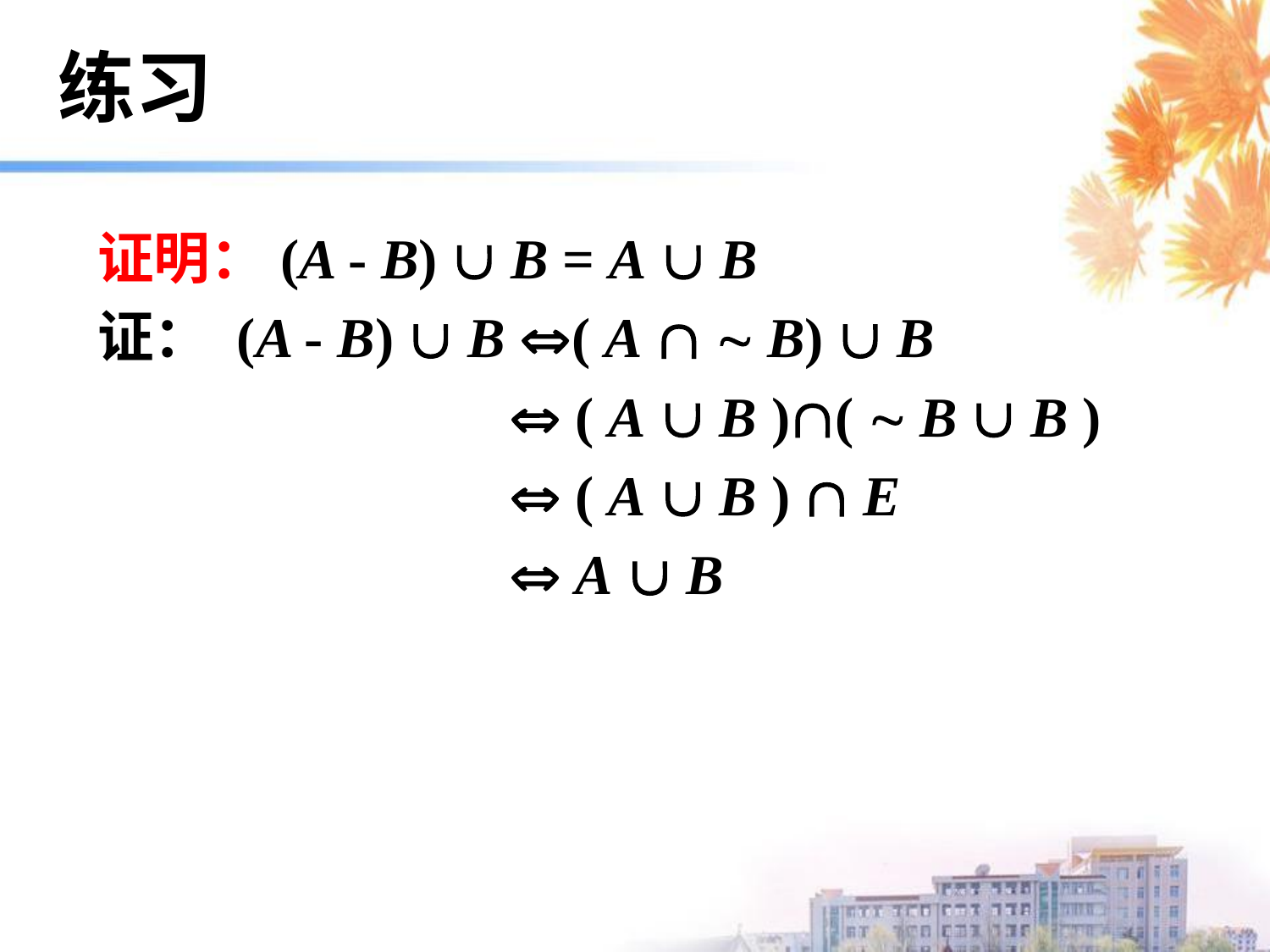

# 练习
证明：(A - B) ∪ B = A ∪ B
证： (A - B) ∪ B ⇔( A ∩ ∼ B) ∪ B
                             ⇔ ( A ∪ B )∩( ∼ B ∪ B )
                             ⇔ ( A ∪ B ) ∩ E
                             ⇔ A ∪ B
42